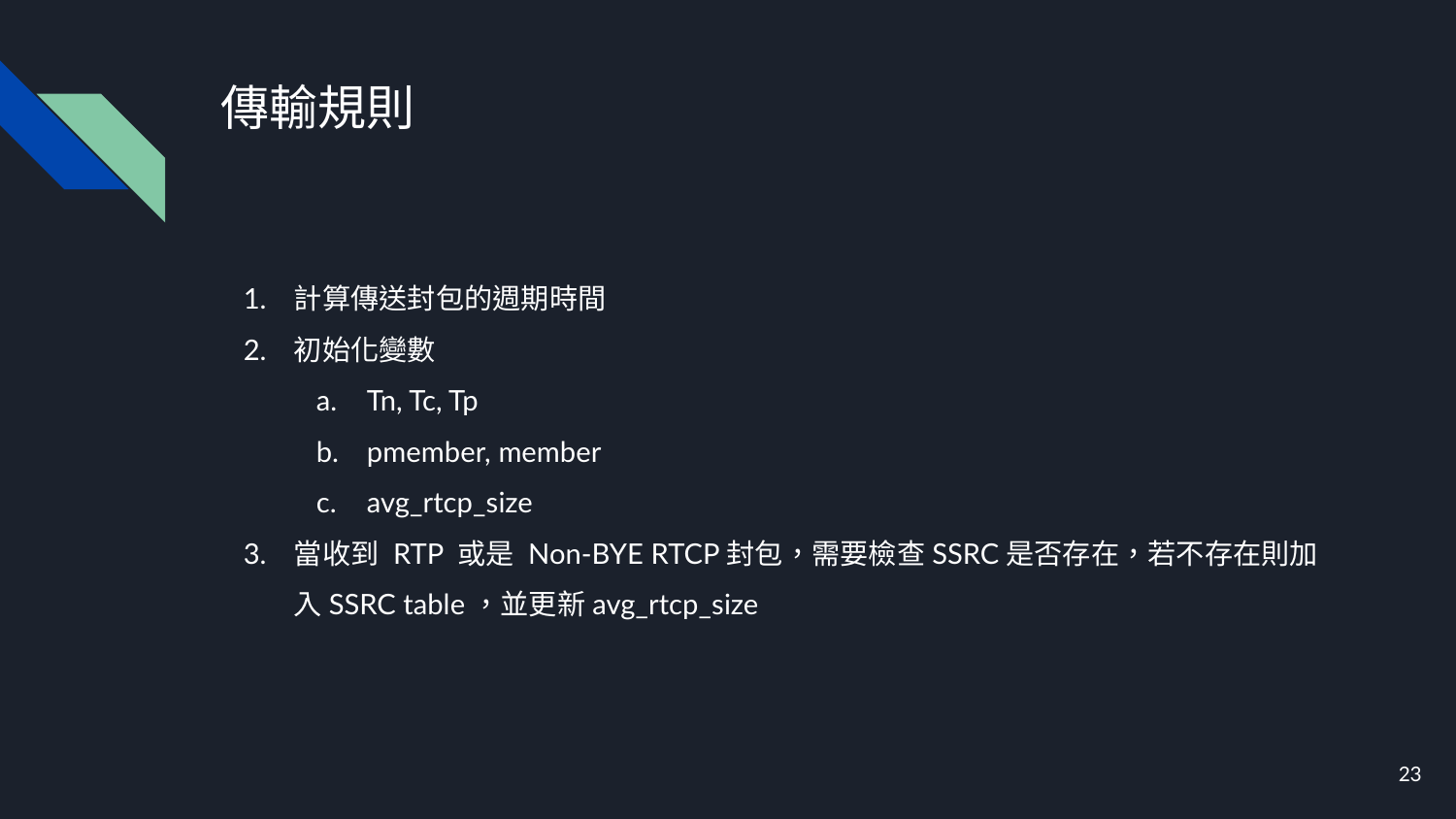

# 傳輸規則

計算傳送封包的週期時間
初始化變數
Tn, Tc, Tp
pmember, member
avg_rtcp_size
當收到 RTP 或是 Non-BYE RTCP封包，需要檢查SSRC是否存在，若不存在則加入SSRC table，並更新avg_rtcp_size
23